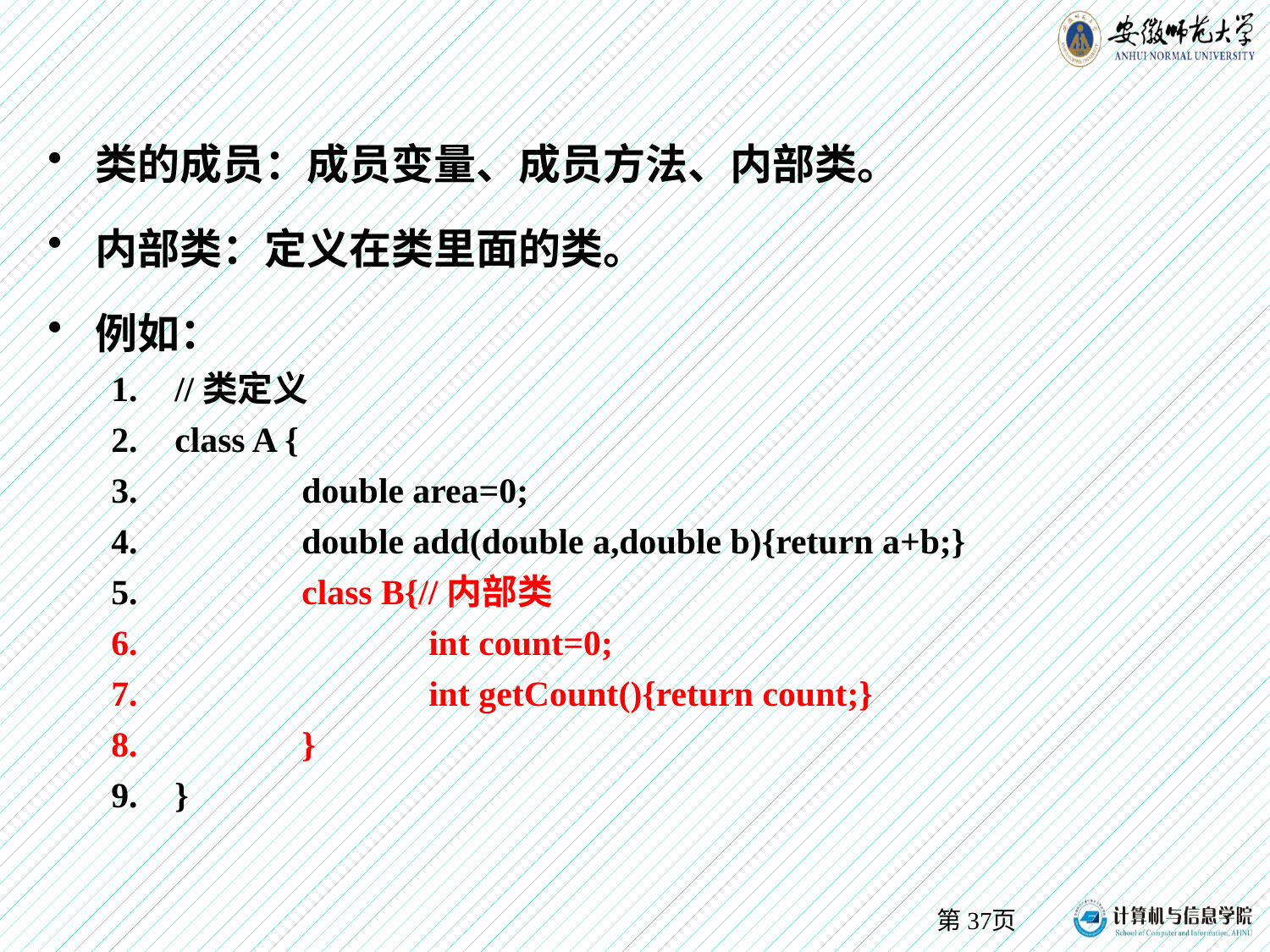

类的成员：成员变量、成员方法、内部类。
内部类：定义在类里面的类。
例如：
//类定义
class A {
	double area=0;
   	double add(double a,double b){return a+b;}
	class B{//内部类
		int count=0;
		int getCount(){return count;}
	}
}

第37页